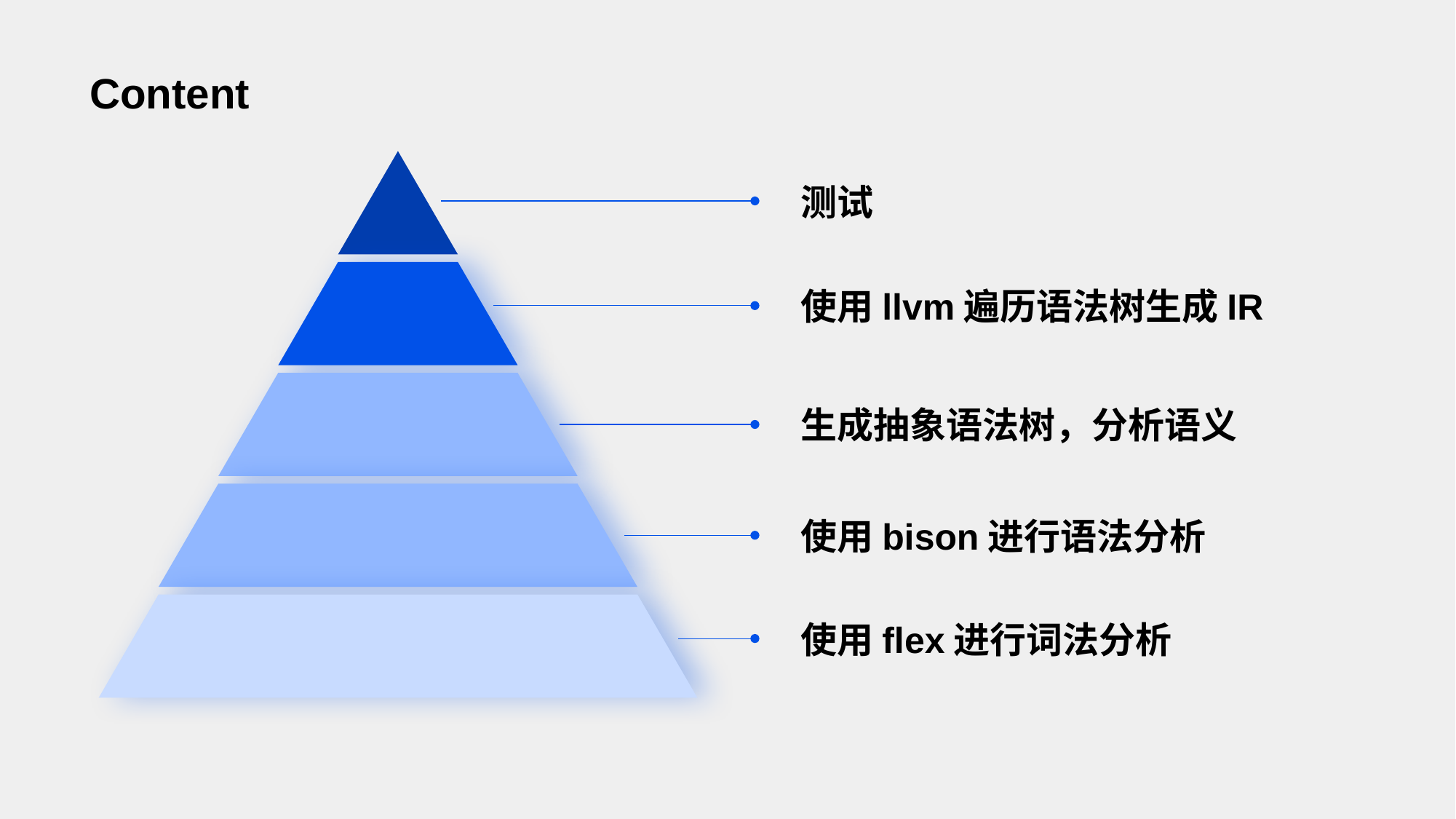

# Content

测试

使用llvm遍历语法树生成IR

生成抽象语法树，分析语义

使用bison进行语法分析

使用flex进行词法分析